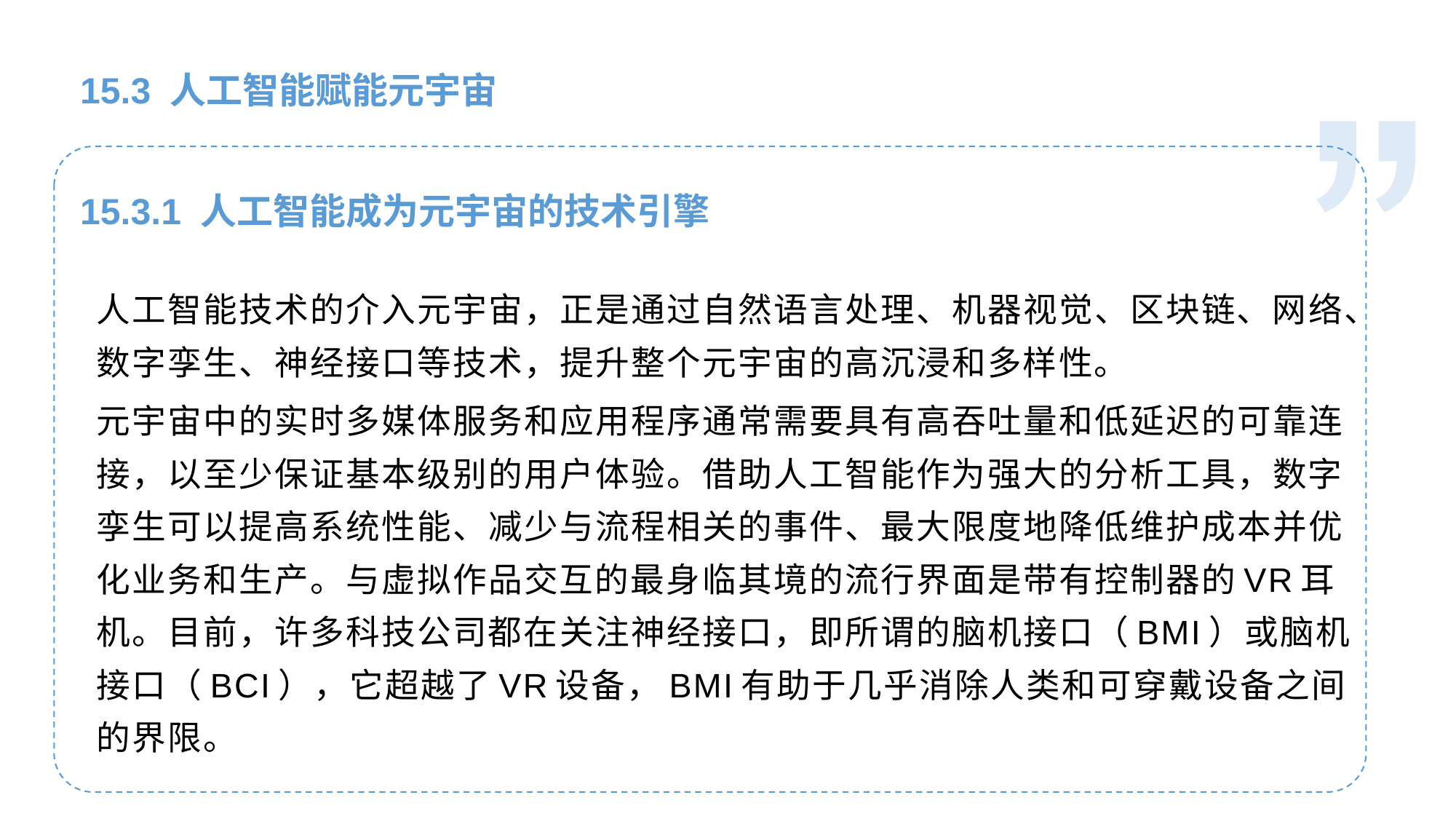

人工智能基础
15.3 人工智能赋能元宇宙

15.3.1 人工智能成为元宇宙的技术引擎
人工智能技术的介入元宇宙，正是通过自然语言处理、机器视觉、区块链、网络、数字孪生、神经接口等技术，提升整个元宇宙的高沉浸和多样性。
元宇宙中的实时多媒体服务和应用程序通常需要具有高吞吐量和低延迟的可靠连接，以至少保证基本级别的用户体验。借助人工智能作为强大的分析工具，数字孪生可以提高系统性能、减少与流程相关的事件、最大限度地降低维护成本并优化业务和生产。与虚拟作品交互的最身临其境的流行界面是带有控制器的VR耳机。目前，许多科技公司都在关注神经接口，即所谓的脑机接口（BMI）或脑机接口（BCI），它超越了VR设备，BMI有助于几乎消除人类和可穿戴设备之间的界限。